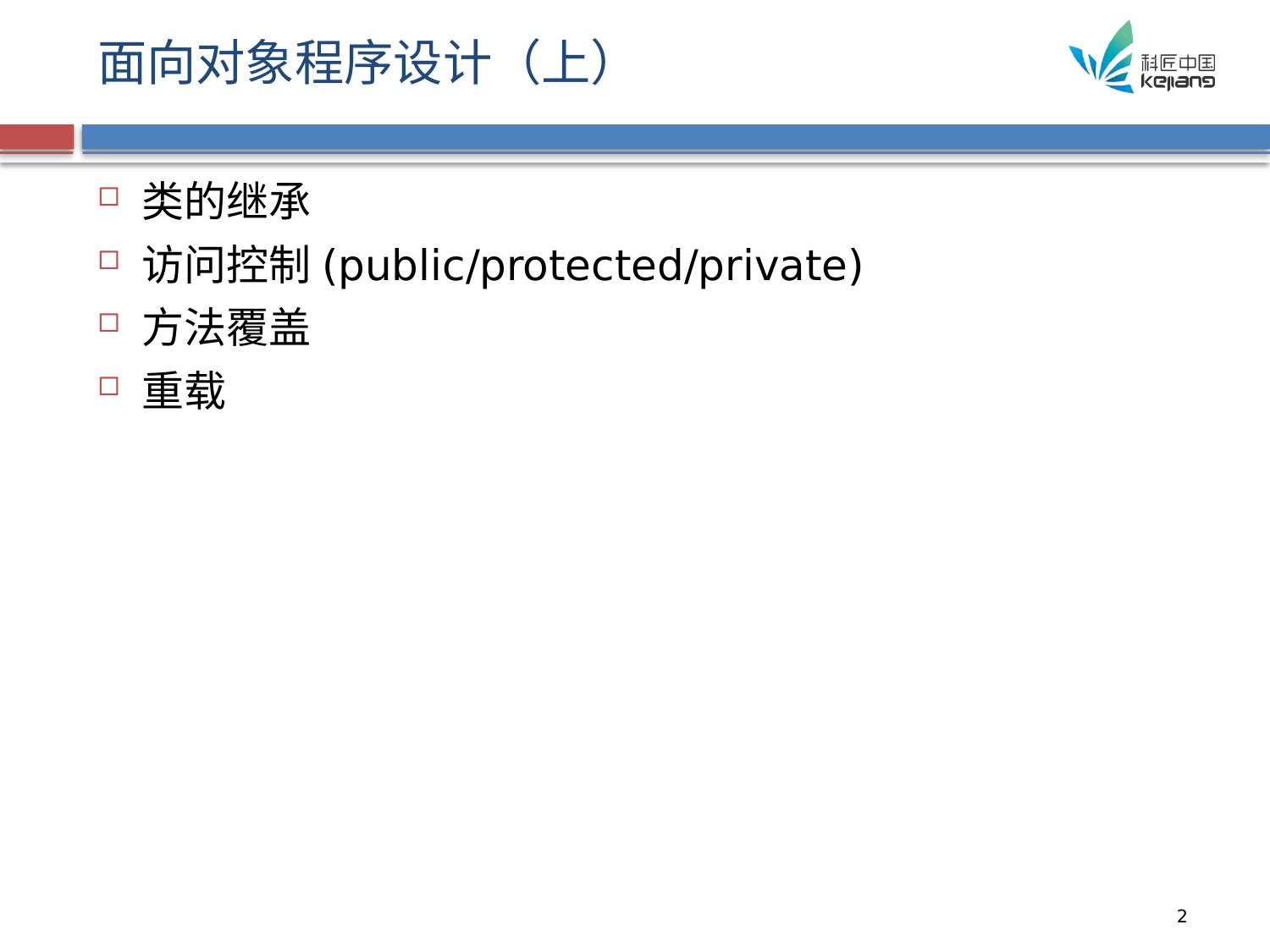

# 面向对象程序设计（上）
类的继承
访问控制(public/protected/private)
方法覆盖
重载
2